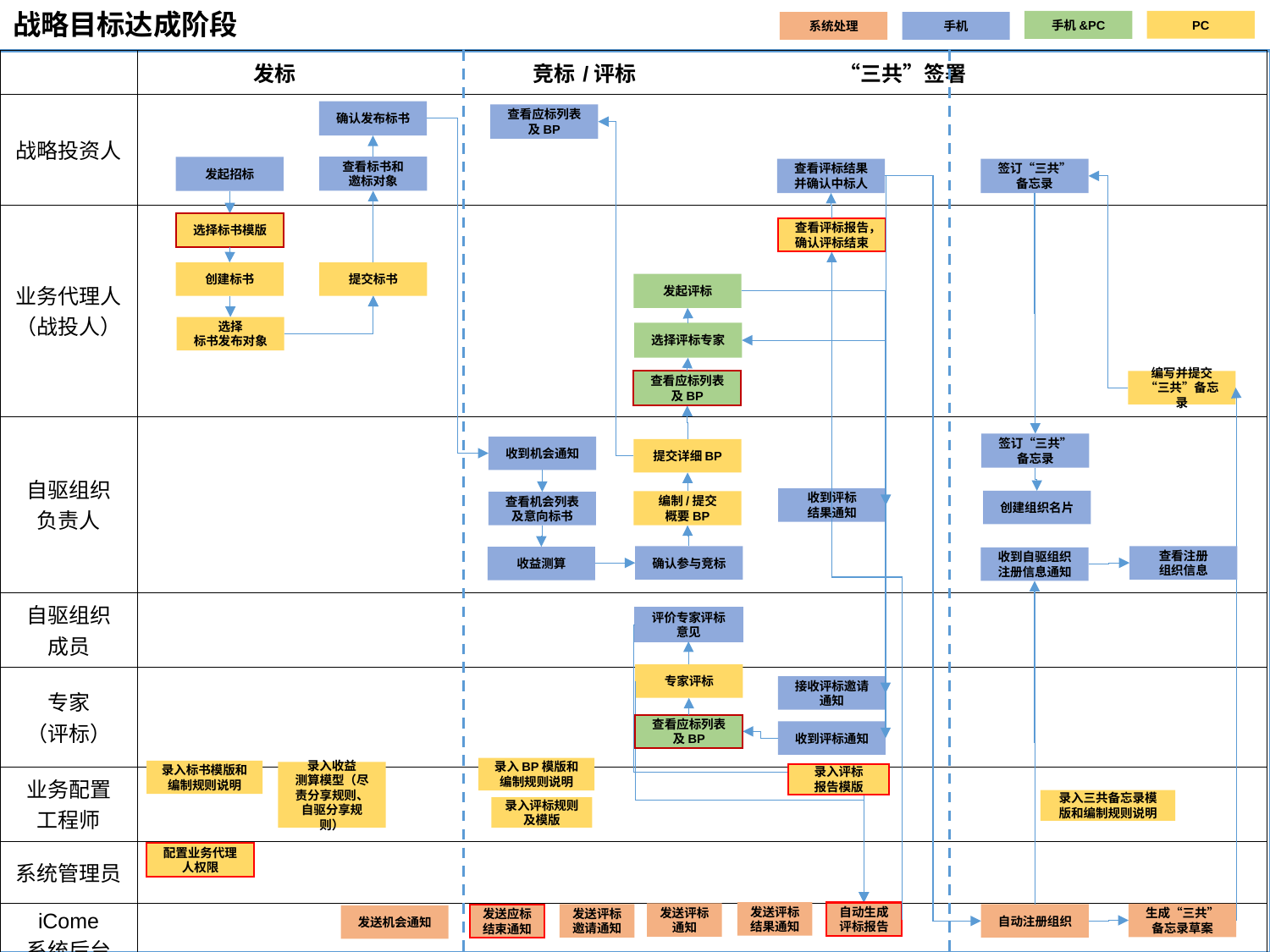

# 战略目标达成阶段
PC
手机&PC
系统处理
手机
|  | 发标 竞标/评标 “三共”签署 |
| --- | --- |
| 战略投资人 |  |
| 业务代理人 （战投人） |  |
| 自驱组织 负责人 |  |
| 自驱组织 成员 |  |
| 专家 （评标） |  |
| 业务配置 工程师 |  |
| 系统管理员 |  |
| iCome 系统后台 |  |
|  |
| --- |
确认发布标书
查看应标列表及BP
查看标书和
邀标对象
发起招标
查看评标结果
并确认中标人
签订“三共”
备忘录
选择标书模版
查看评标报告，确认评标结束
创建标书
提交标书
发起评标
选择
标书发布对象
选择评标专家
查看应标列表及BP
编写并提交“三共”备忘录
签订“三共”
备忘录
收到机会通知
提交详细BP
收到评标
结果通知
创建组织名片
编制/提交
概要BP
查看机会列表及意向标书
确认参与竞标
查看注册
组织信息
收益测算
收到自驱组织
注册信息通知
评价专家评标意见
专家评标
接收评标邀请通知
查看应标列表及BP
收到评标通知
录入BP模版和编制规则说明
录入标书模版和编制规则说明
录入收益
测算模型（尽责分享规则、自驱分享规则）
录入评标
报告模版
录入三共备忘录模版和编制规则说明
录入评标规则及模版
配置业务代理人权限
发送评标
结果通知
自动生成评标报告
发送评标
通知
生成“三共”
备忘录草案
发送评标
邀请通知
自动注册组织
发送应标
结束通知
发送机会通知